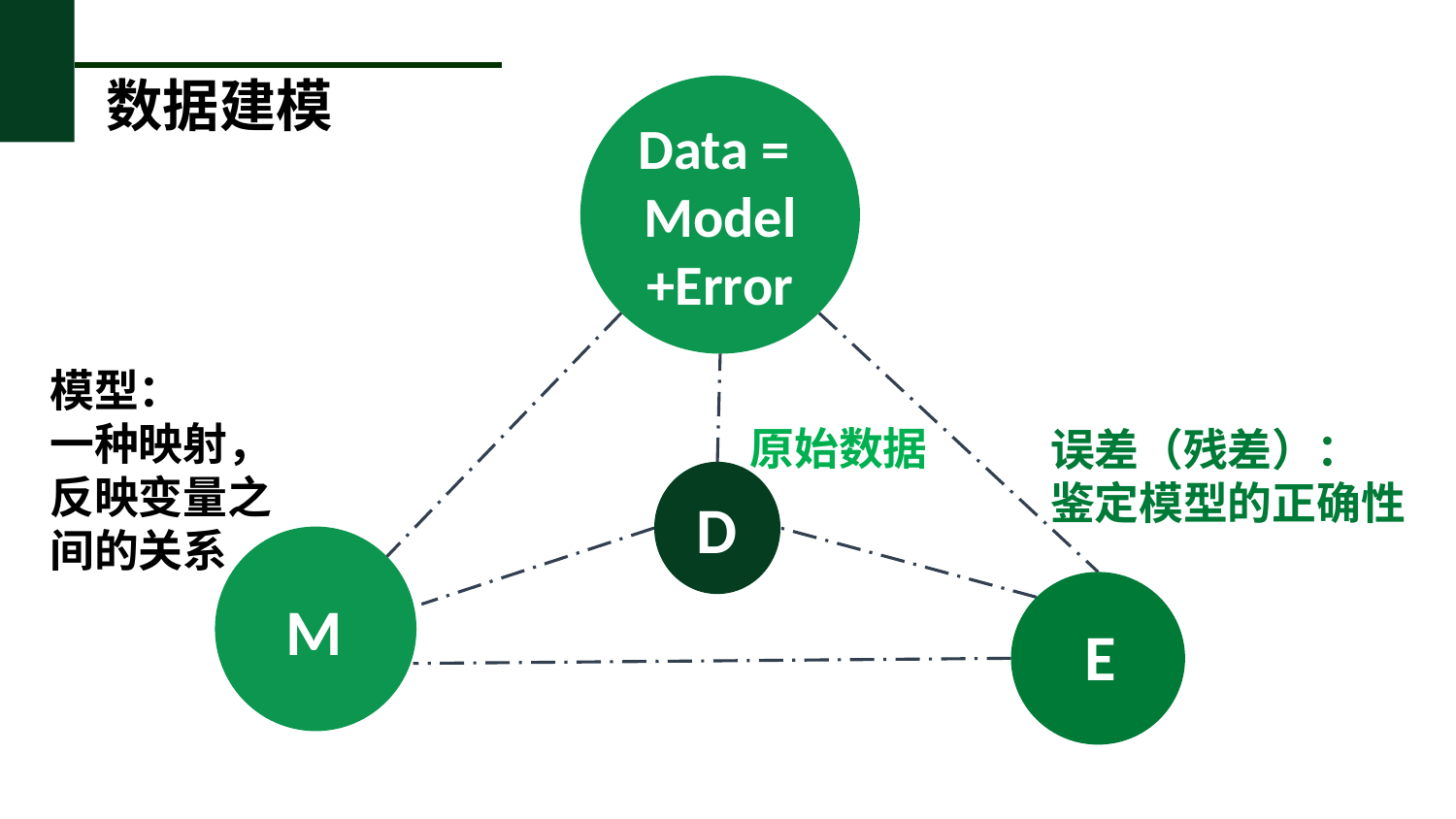

数据建模
Data =
Model+Error
模型：
一种映射，反映变量之间的关系
原始数据
误差（残差）：
鉴定模型的正确性
D

M

E